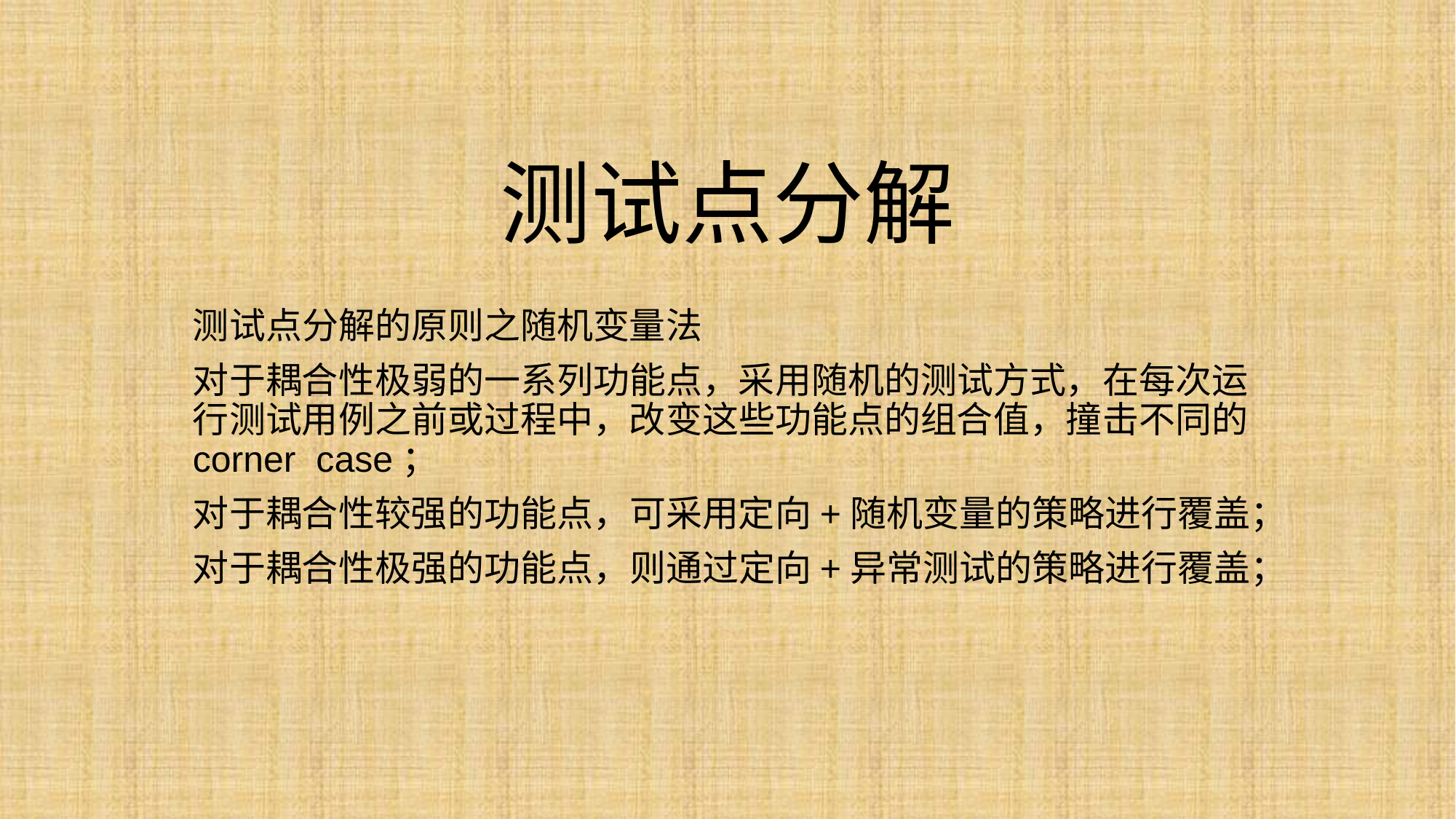

# 测试点分解
测试点分解的原则之随机变量法
对于耦合性极弱的一系列功能点，采用随机的测试方式，在每次运行测试用例之前或过程中，改变这些功能点的组合值，撞击不同的corner  case；
对于耦合性较强的功能点，可采用定向+随机变量的策略进行覆盖；
对于耦合性极强的功能点，则通过定向+异常测试的策略进行覆盖；